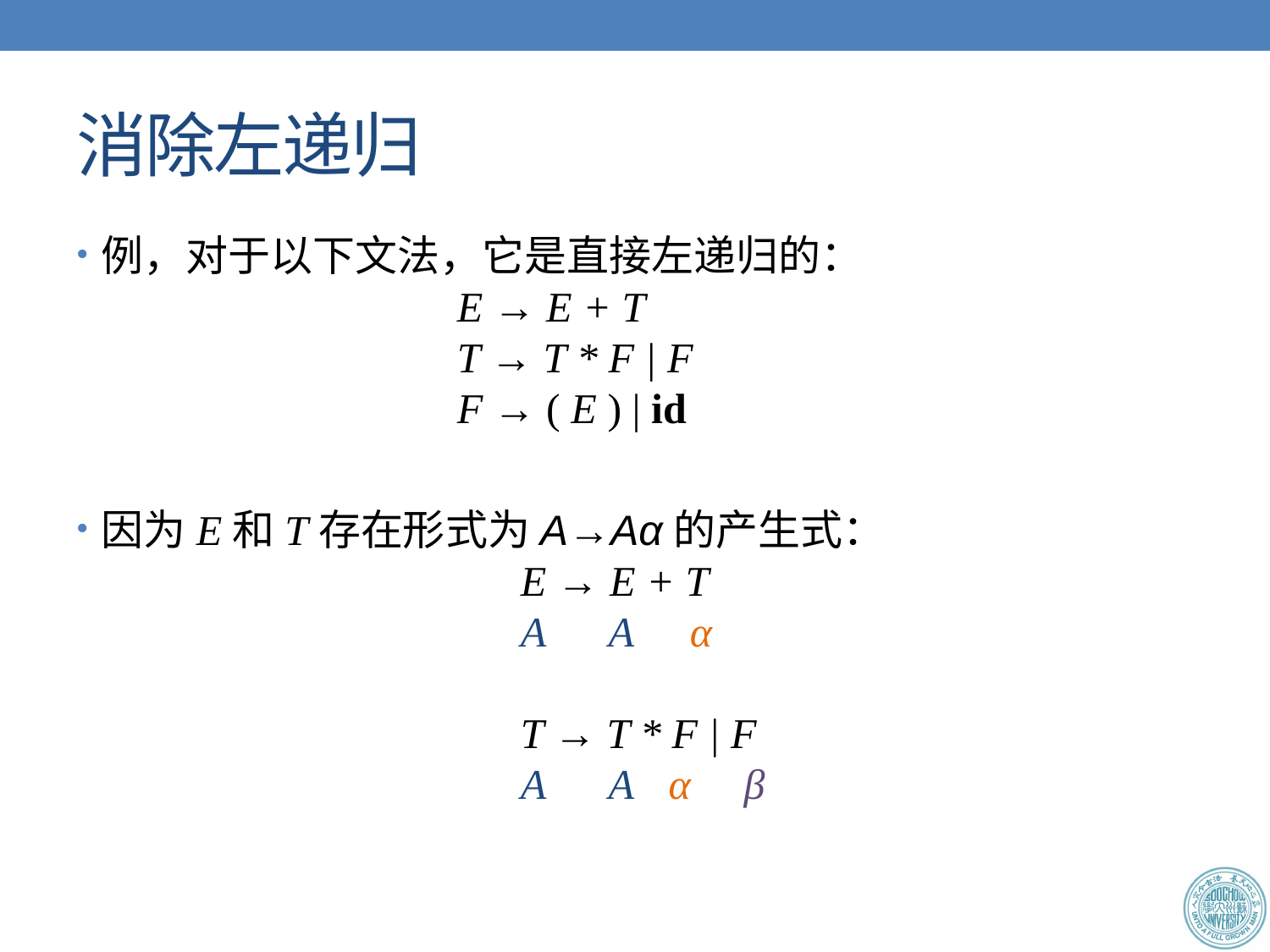

# 消除左递归
例，对于以下文法，它是直接左递归的：
			E → E + T
			T → T * F | F
			F → ( E ) | id

因为E和T存在形式为A→Aα的产生式：
			E → E + T
			A      A	    α

			T → T * F | F
			A      A	  α     β